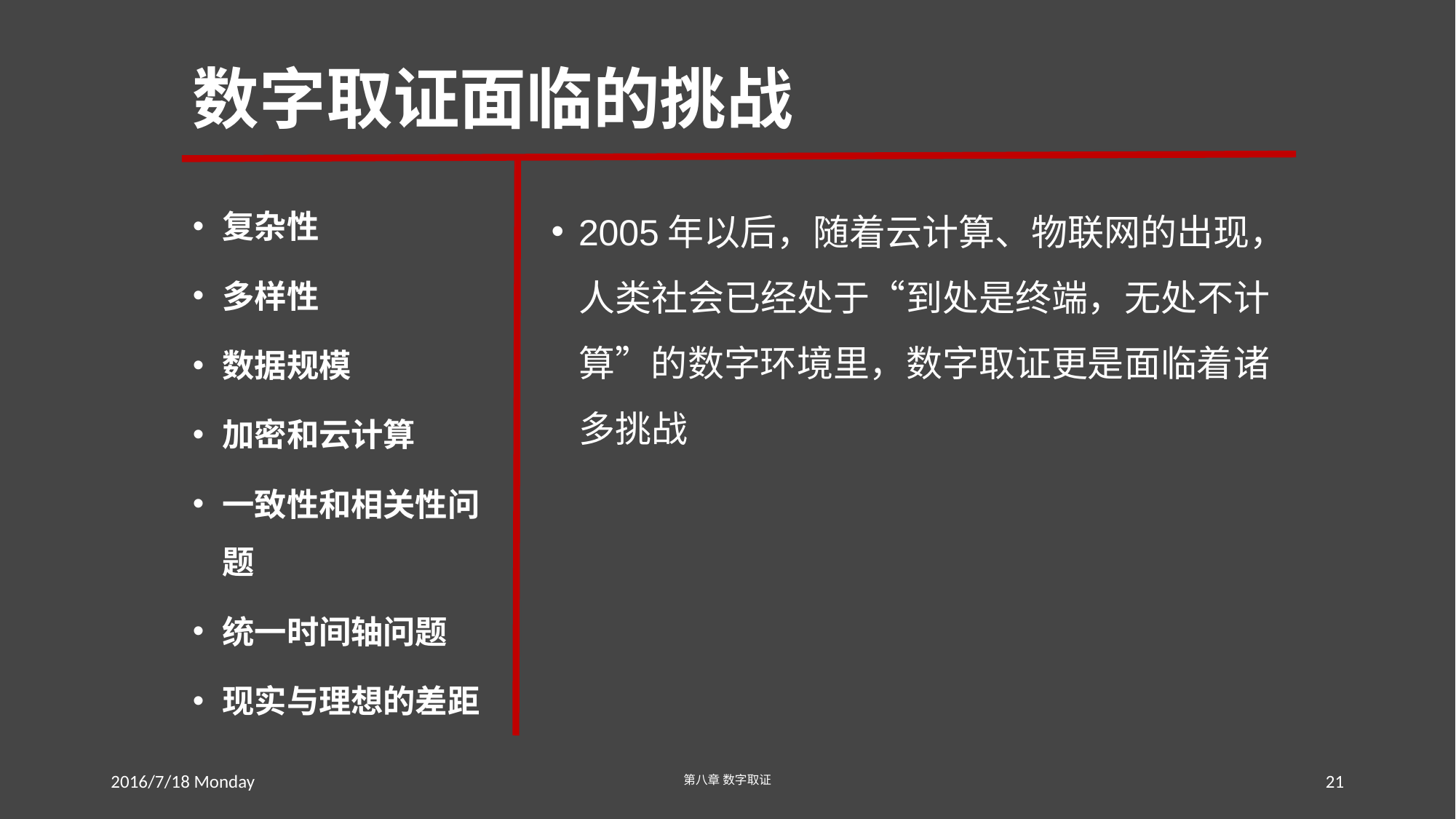

# 数字取证面临的挑战
复杂性
多样性
数据规模
加密和云计算
一致性和相关性问题
统一时间轴问题
现实与理想的差距

2005年以后，随着云计算、物联网的出现，人类社会已经处于“到处是终端，无处不计算”的数字环境里，数字取证更是面临着诸多挑战
2016/7/18 Monday
第八章 数字取证
21